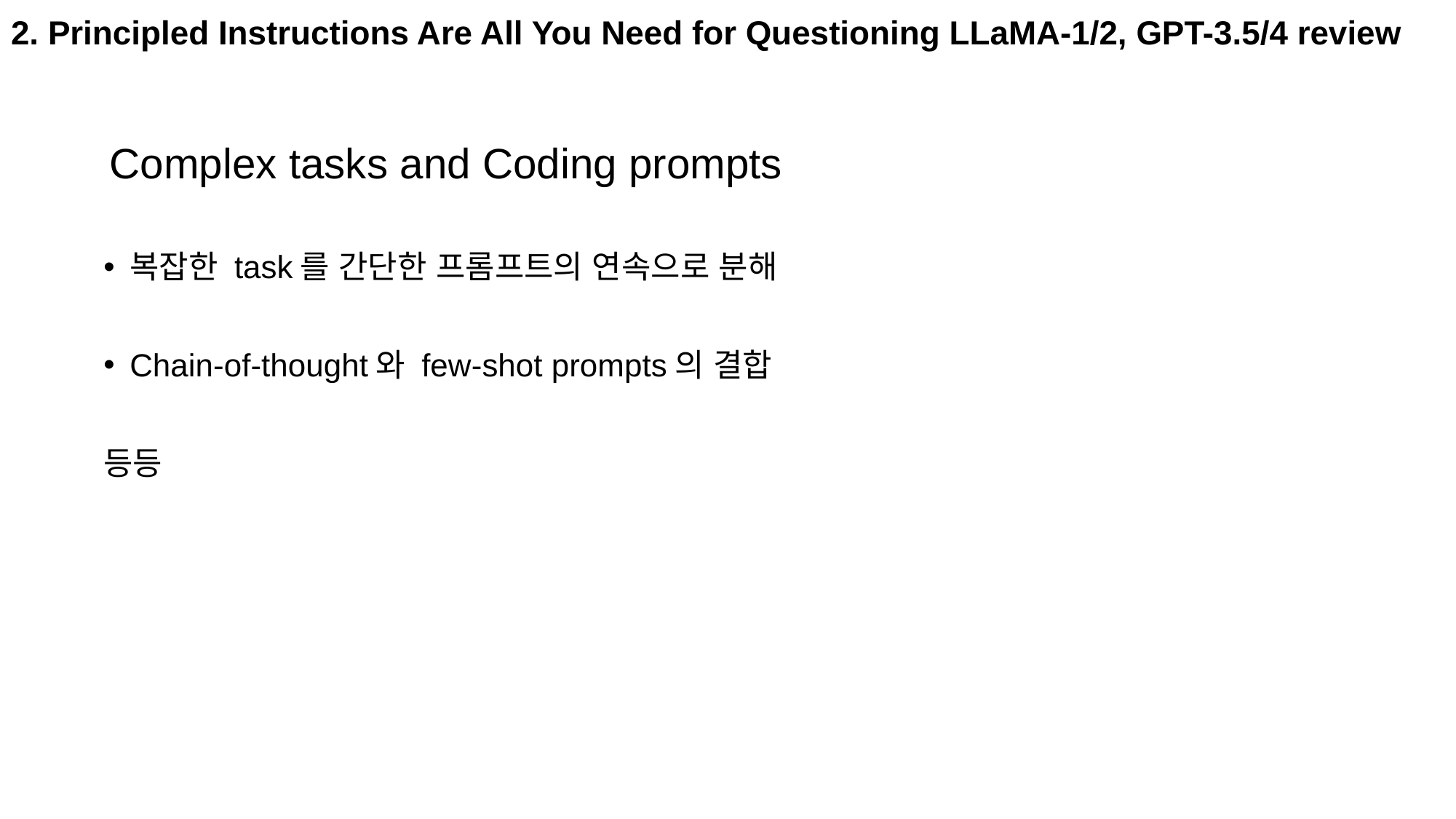

# 2. Principled Instructions Are All You Need for Questioning LLaMA-1/2, GPT-3.5/4 review
Complex tasks and Coding prompts
복잡한 task를 간단한 프롬프트의 연속으로 분해

Chain-of-thought와 few-shot prompts의 결합

등등